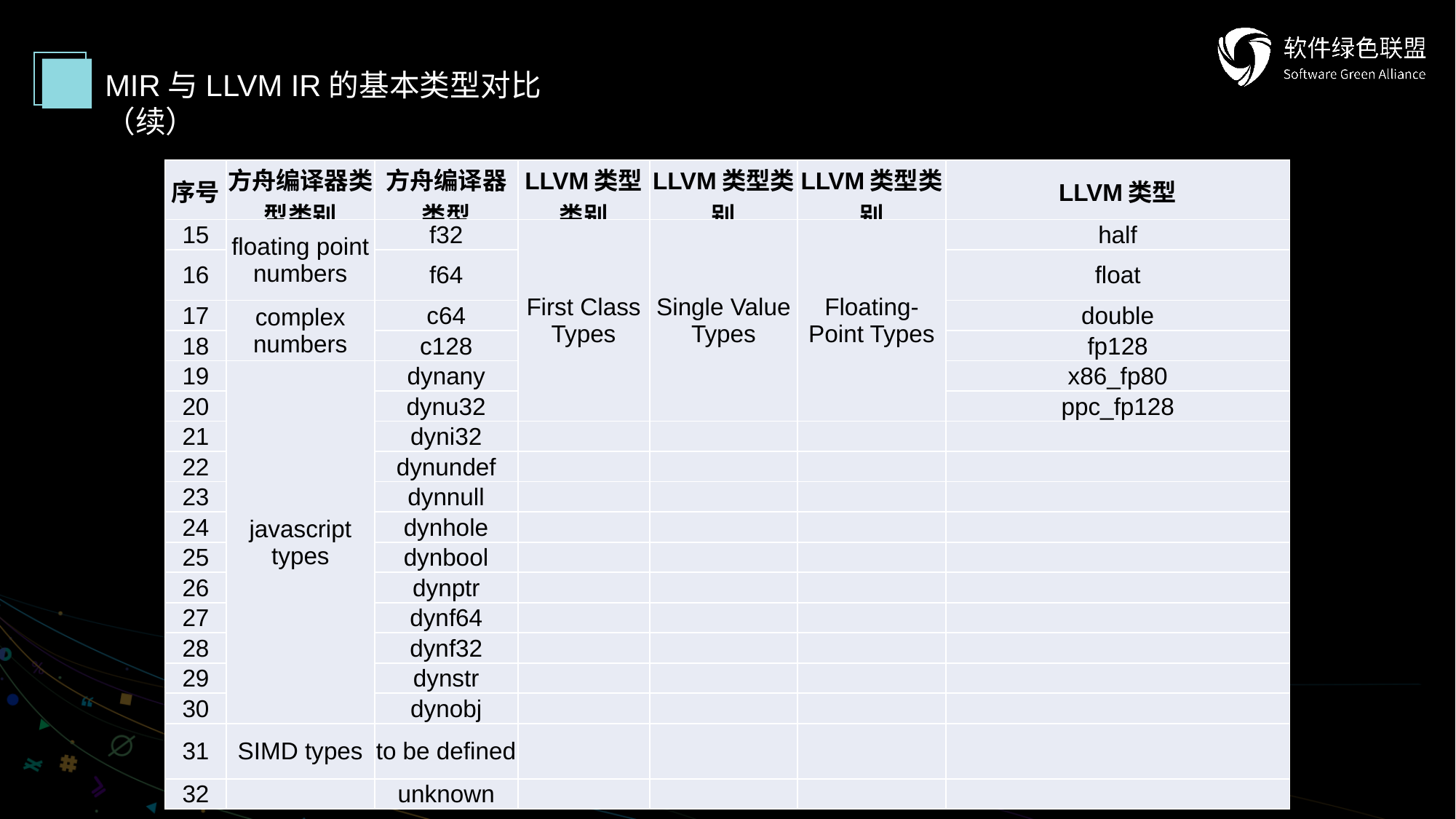

MIR与LLVM IR的基本类型对比（续）
| 序号 | 方舟编译器类型类别 | 方舟编译器类型 | LLVM类型类别 | LLVM类型类别 | LLVM类型类别 | LLVM类型 |
| --- | --- | --- | --- | --- | --- | --- |
| 15 | floating point numbers | f32 | First Class Types | Single Value Types | Floating-Point Types | half |
| 16 |  | f64 |  |  |  | float |
| 17 | complex numbers | c64 |  |  |  | double |
| 18 |  | c128 |  |  |  | fp128 |
| 19 | javascript types | dynany |  |  |  | x86\_fp80 |
| 20 |  | dynu32 |  |  |  | ppc\_fp128 |
| 21 |  | dyni32 |  |  |  |  |
| 22 |  | dynundef |  |  |  |  |
| 23 |  | dynnull |  |  |  |  |
| 24 |  | dynhole |  |  |  |  |
| 25 |  | dynbool |  |  |  |  |
| 26 |  | dynptr |  |  |  |  |
| 27 |  | dynf64 |  |  |  |  |
| 28 |  | dynf32 |  |  |  |  |
| 29 |  | dynstr |  |  |  |  |
| 30 |  | dynobj |  |  |  |  |
| 31 | SIMD types | to be defined |  |  |  |  |
| 32 |  | unknown |  |  |  |  |